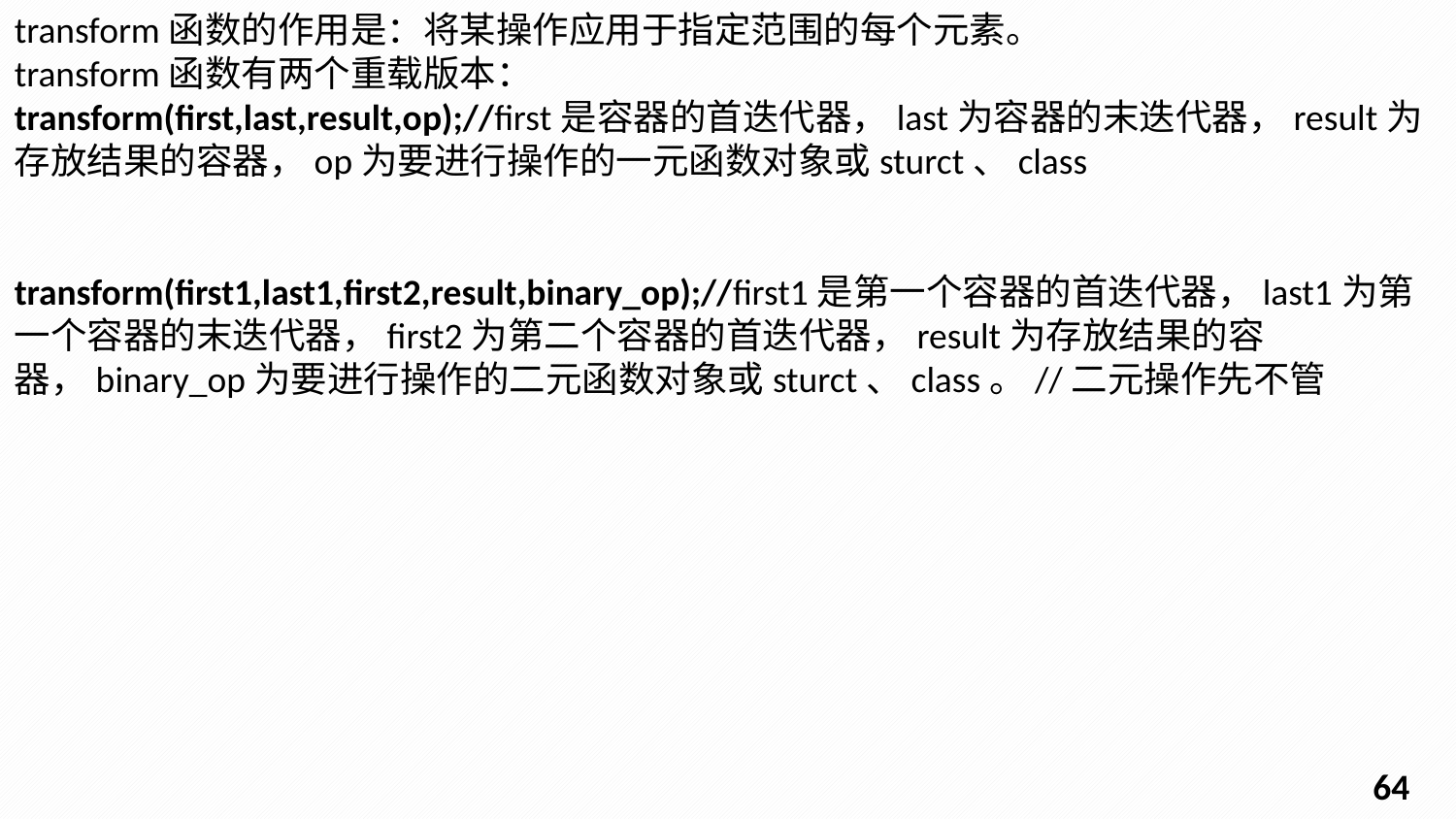

transform函数的作用是：将某操作应用于指定范围的每个元素。
transform函数有两个重载版本：
transform(first,last,result,op);//first是容器的首迭代器，last为容器的末迭代器，result为存放结果的容器，op为要进行操作的一元函数对象或sturct、class

transform(first1,last1,first2,result,binary_op);//first1是第一个容器的首迭代器，last1为第一个容器的末迭代器，first2为第二个容器的首迭代器，result为存放结果的容器，binary_op为要进行操作的二元函数对象或sturct、class。//二元操作先不管
64